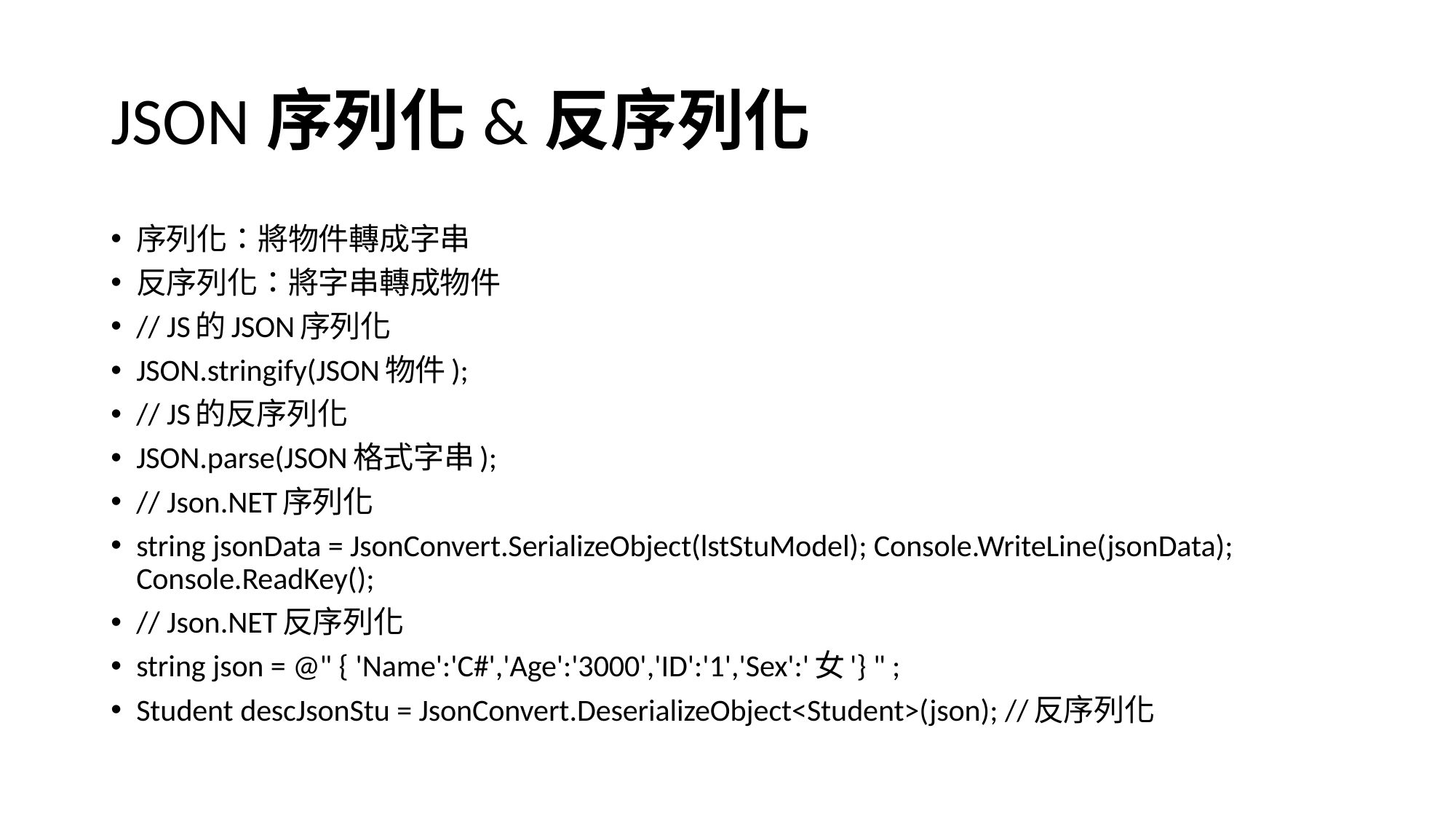

# JSON序列化&反序列化
序列化：將物件轉成字串
反序列化：將字串轉成物件
// JS的JSON序列化
JSON.stringify(JSON物件);
// JS的反序列化
JSON.parse(JSON格式字串);
// Json.NET序列化
string jsonData = JsonConvert.SerializeObject(lstStuModel); Console.WriteLine(jsonData); Console.ReadKey();
// Json.NET反序列化
string json = @" { 'Name':'C#','Age':'3000','ID':'1','Sex':'女'} " ;
Student descJsonStu = JsonConvert.DeserializeObject<Student>(json); //反序列化